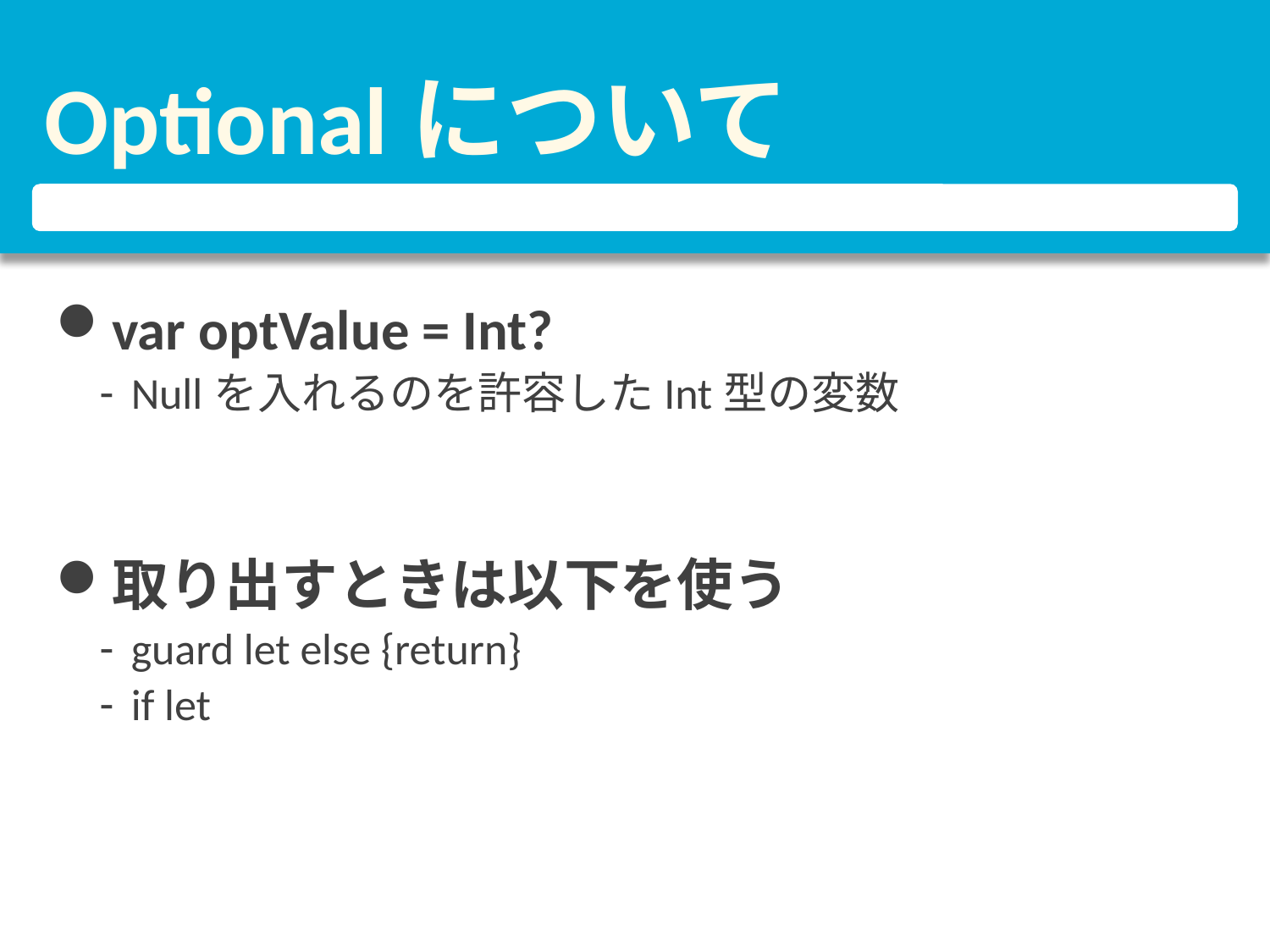

# Optionalについて
var optValue = Int?
Nullを入れるのを許容したInt型の変数

取り出すときは以下を使う
guard let else {return}
if let